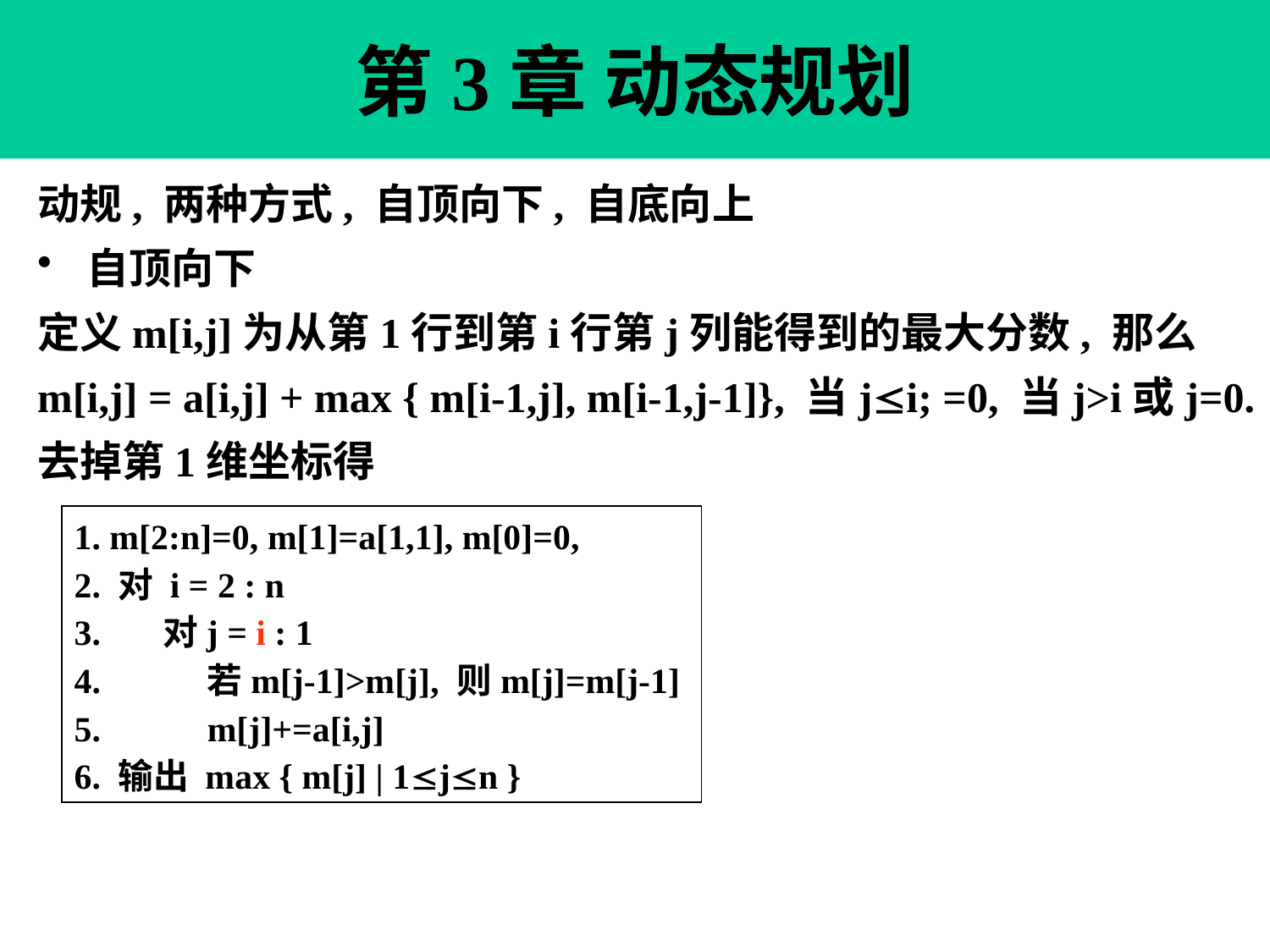

第3章 动态规划
动规, 两种方式, 自顶向下, 自底向上
 自顶向下
定义m[i,j]为从第1行到第i行第j列能得到的最大分数, 那么
m[i,j] = a[i,j] + max { m[i-1,j], m[i-1,j-1]}, 当j≤i; =0, 当j>i或j=0.
去掉第1维坐标得
1. m[2:n]=0, m[1]=a[1,1], m[0]=0,
2. 对 i = 2 : n
3.      对j = i : 1
4.           若m[j-1]>m[j], 则m[j]=m[j-1]
5.            m[j]+=a[i,j]
6. 输出 max { m[j] | 1≤j≤n }